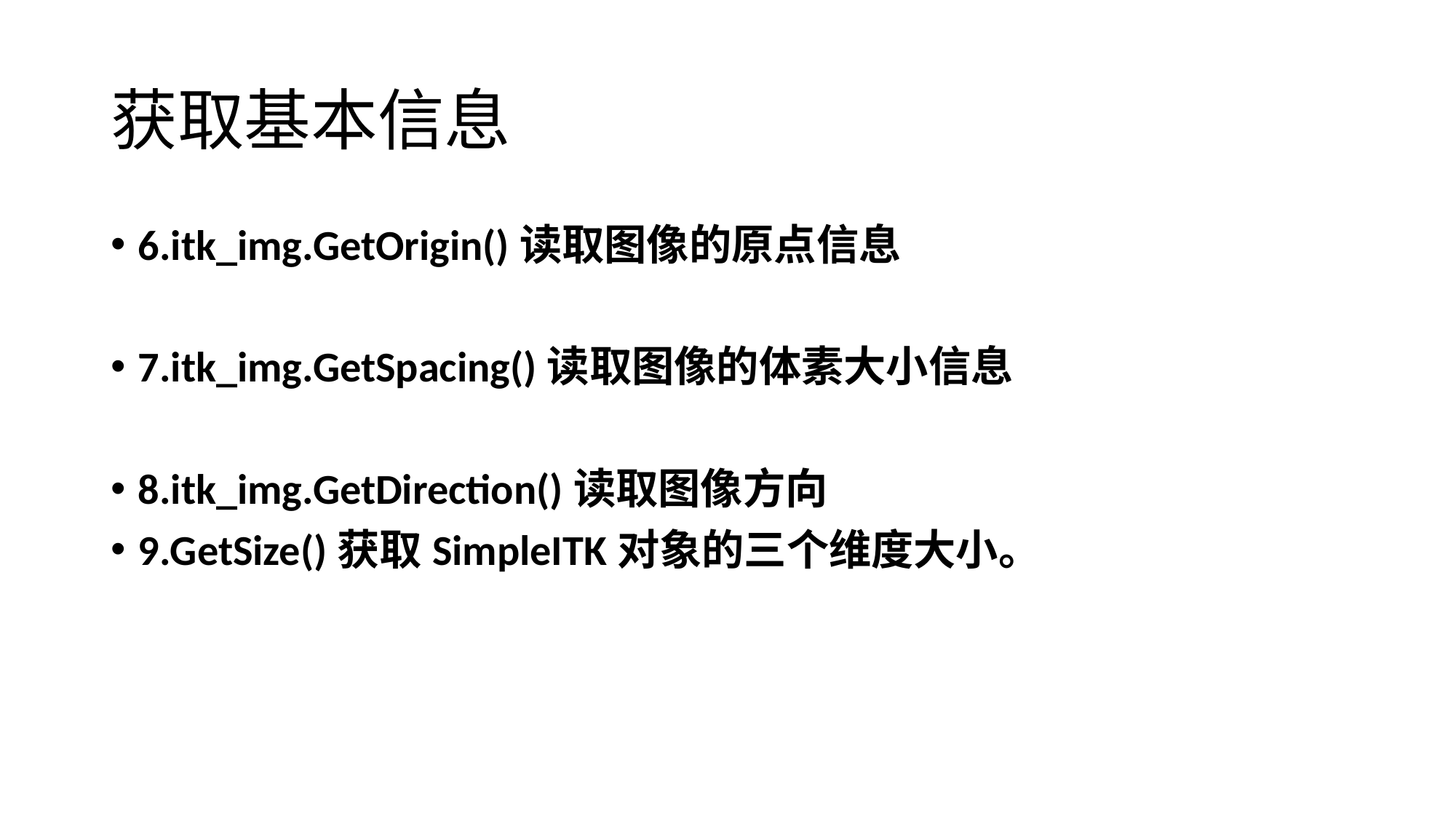

# 获取基本信息
6.itk_img.GetOrigin()读取图像的原点信息

7.itk_img.GetSpacing()读取图像的体素大小信息

8.itk_img.GetDirection()读取图像方向
9.GetSize()获取SimpleITK对象的三个维度大小。